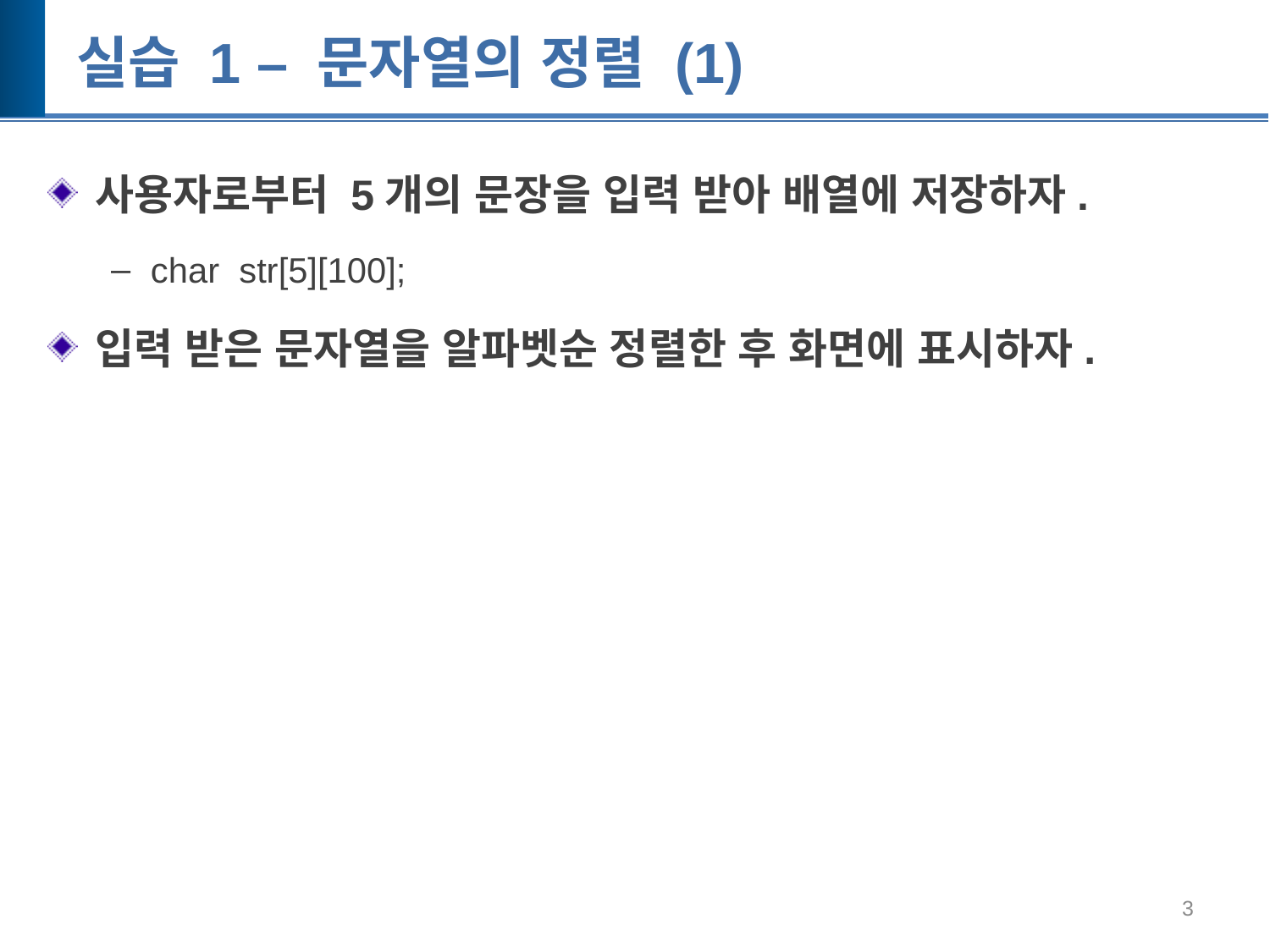

# 실습 1 – 문자열의 정렬 (1)
사용자로부터 5개의 문장을 입력 받아 배열에 저장하자.
char  str[5][100];
입력 받은 문자열을 알파벳순 정렬한 후 화면에 표시하자.
3